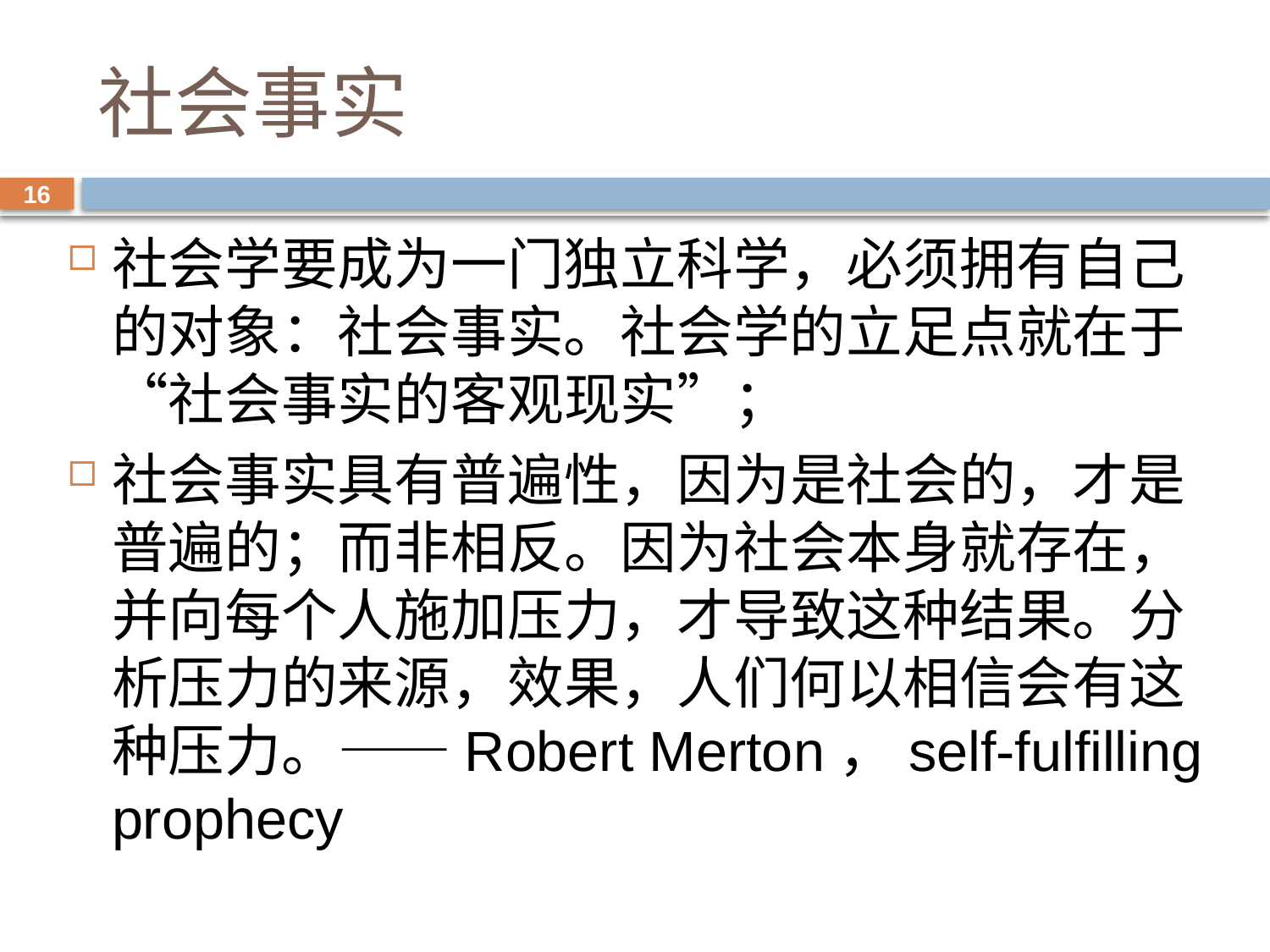

# 社会事实
16
社会学要成为一门独立科学，必须拥有自己的对象：社会事实。社会学的立足点就在于“社会事实的客观现实”；
社会事实具有普遍性，因为是社会的，才是普遍的；而非相反。因为社会本身就存在，并向每个人施加压力，才导致这种结果。分析压力的来源，效果，人们何以相信会有这种压力。——Robert Merton，self-fulfilling prophecy